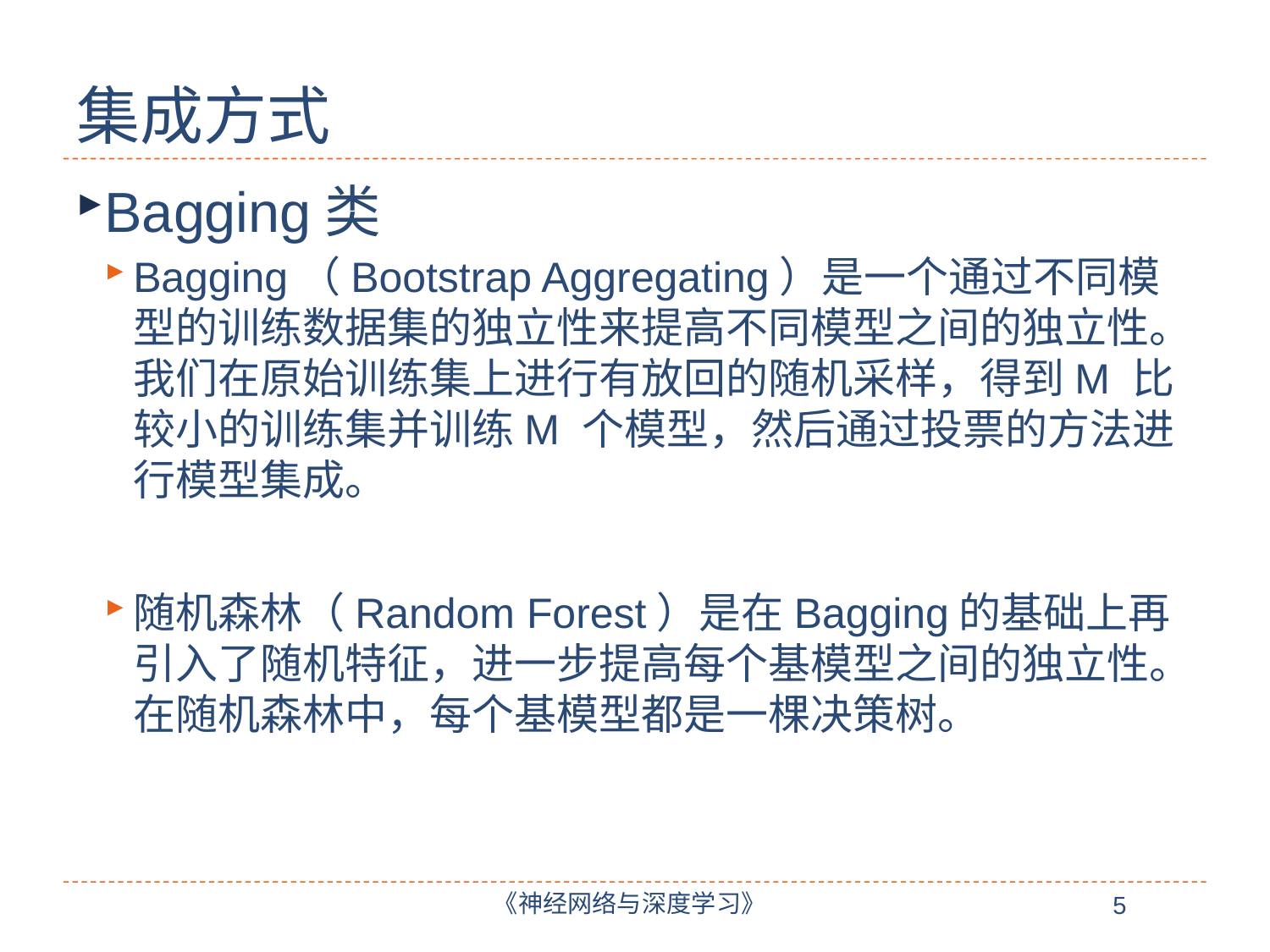

# 集成方式
Bagging类
Bagging（Bootstrap Aggregating）是一个通过不同模型的训练数据集的独立性来提高不同模型之间的独立性。我们在原始训练集上进行有放回的随机采样，得到M 比较小的训练集并训练M 个模型，然后通过投票的方法进行模型集成。

随机森林（Random Forest）是在Bagging的基础上再引入了随机特征，进一步提高每个基模型之间的独立性。在随机森林中，每个基模型都是一棵决策树。